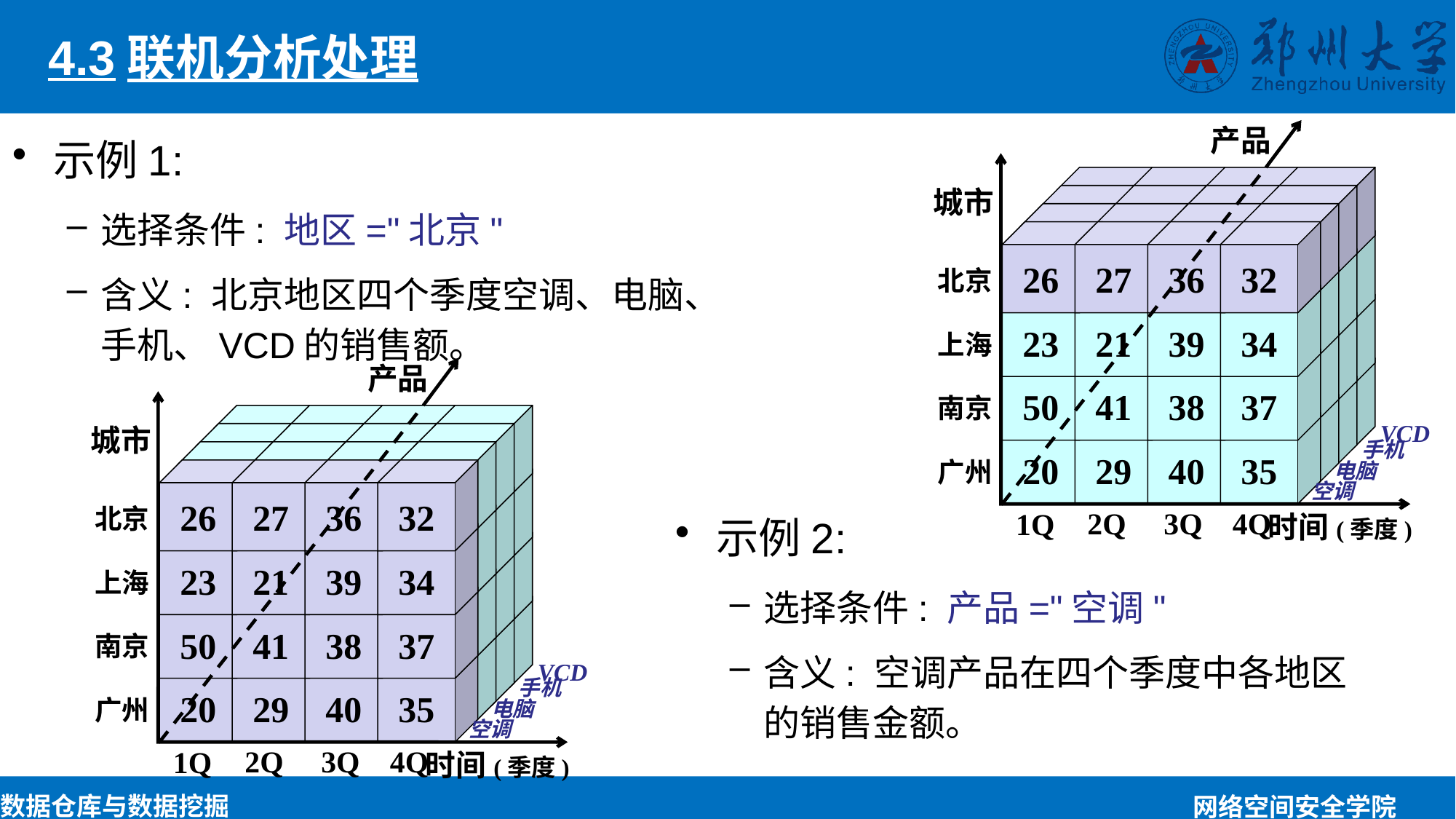

4.3联机分析处理
产品

城市
26
27
36
32
北京
23
21
39
34
上海
50
41
38
37
南京
VCD
20
29
40
35
手机
广州
电脑
空调
2Q
3Q
4Q
1Q
时间(季度)

示例1:
选择条件: 地区="北京"
含义: 北京地区四个季度空调、电脑、手机、VCD的销售额。
产品

城市
26
27
36
32
北京
23
21
39
34
上海
50
41
38
37
南京
20
29
40
35
VCD
手机
广州
电脑
空调
2Q
3Q
4Q
1Q
时间(季度)

示例2:
选择条件: 产品="空调"
含义: 空调产品在四个季度中各地区的销售金额。